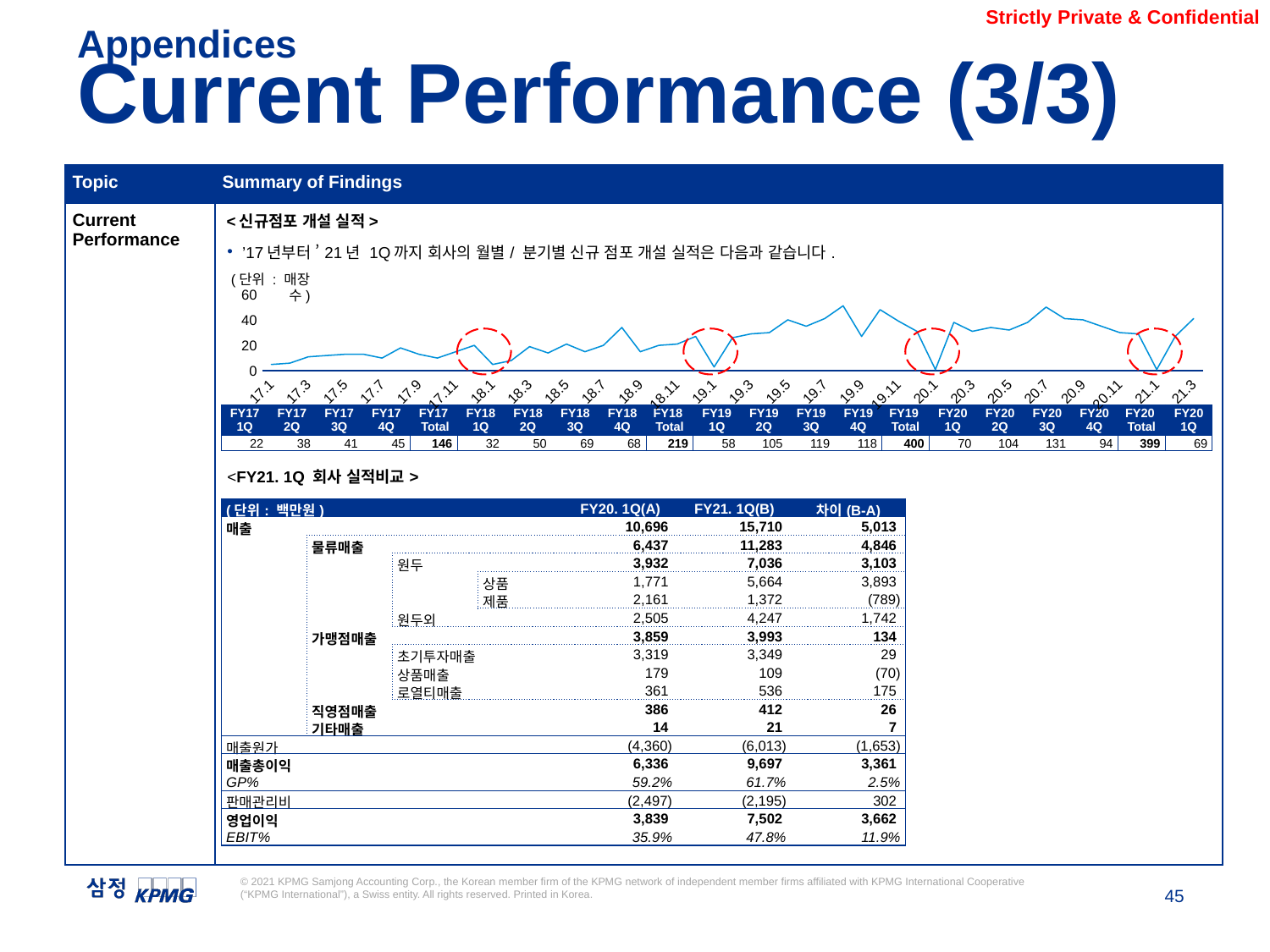

Appendices
Current Performance (3/3)
| Topic | Summary of Findings |
| --- | --- |
| Current Performance | ’17년부터 ’21년 1Q까지 회사의 월별/ 분기별 신규 점포 개설 실적은 다음과 같습니다. <FY21. 1Q 회사 실적비교> |
<신규점포 개설 실적>
(단위 : 매장수)

### Chart

| Category |  |
|---|---|
| 17.1 | 5.0 |
| 17.2 | 6.0 |
| 17.3 | 11.0 |
| 17.4 | 12.0 |
| 17.5 | 13.0 |
| 17.6 | 13.0 |
| 17.7 | 10.0 |
| 17.8 | 18.0 |
| 17.9 | 13.0 |
| 17.10 | 10.0 |
| 17.11 | 15.0 |
| 17.12 | 20.0 |
| 18.1 | 5.0 |
| 18.2 | 8.0 |
| 18.3 | 19.0 |
| 18.4 | 14.0 |
| 18.5 | 21.0 |
| 18.6 | 15.0 |
| 18.7 | 20.0 |
| 18.8 | 34.0 |
| 18.9 | 15.0 |
| 18.10 | 20.0 |
| 18.11 | 21.0 |
| 18.12 | 27.0 |
| 19.1 | 3.0 |
| 19.2 | 26.0 |
| 19.3 | 29.0 |
| 19.4 | 30.0 |
| 19.5 | 40.0 |
| 19.6 | 35.0 |
| 19.7 | 41.0 |
| 19.8 | 51.0 |
| 19.9 | 27.0 |
| 19.10 | 48.0 |
| 19.11 | 39.0 |
| 19.12 | 31.0 |
| 20.1 | 1.0 |
| 20.2 | 38.0 |
| 20.3 | 31.0 |
| 20.4 | 34.0 |
| 20.5 | 32.0 |
| 20.6 | 38.0 |
| 20.7 | 50.0 |
| 20.8 | 41.0 |
| 20.9 | 40.0 |
| 20.10 | 35.0 |
| 20.11 | 30.0 |
| 20.12 | 29.0 |
| 21.1 | 1.0 |
| 21.2 | 27.0 |
| 21.3 | 41.0 |

| FY17 1Q | FY17 2Q | FY17 3Q | FY17 4Q | FY17 Total | FY18 1Q | FY18 2Q | FY18 3Q | FY18 4Q | FY18 Total | FY19 1Q | FY19 2Q | FY19 3Q | FY19 4Q | FY19 Total | FY20 1Q | FY20 2Q | FY20 3Q | FY20 4Q | FY20 Total | FY20 1Q |
| --- | --- | --- | --- | --- | --- | --- | --- | --- | --- | --- | --- | --- | --- | --- | --- | --- | --- | --- | --- | --- |
| 22 | 38 | 41 | 45 | 146 | 32 | 50 | 69 | 68 | 219 | 58 | 105 | 119 | 118 | 400 | 70 | 104 | 131 | 94 | 399 | 69 |
| (단위: 백만원) |  |  |  | FY20. 1Q(A) | FY21. 1Q(B) | 차이(B-A) |
| --- | --- | --- | --- | --- | --- | --- |
| 매출 |  |  |  | 10,696 | 15,710 | 5,013 |
|  | 물류매출 |  |  | 6,437 | 11,283 | 4,846 |
|  |  | 원두 |  | 3,932 | 7,036 | 3,103 |
|  |  |  | 상품 | 1,771 | 5,664 | 3,893 |
|  |  |  | 제품 | 2,161 | 1,372 | (789) |
|  |  | 원두외 |  | 2,505 | 4,247 | 1,742 |
|  | 가맹점매출 |  |  | 3,859 | 3,993 | 134 |
|  |  | 초기투자매출 |  | 3,319 | 3,349 | 29 |
|  |  | 상품매출 |  | 179 | 109 | (70) |
|  |  | 로열티매출 |  | 361 | 536 | 175 |
|  | 직영점매출 |  |  | 386 | 412 | 26 |
|  | 기타매출 |  |  | 14 | 21 | 7 |
| 매출원가 |  |  |  | (4,360) | (6,013) | (1,653) |
| 매출총이익 |  |  |  | 6,336 | 9,697 | 3,361 |
| GP% |  |  |  | 59.2% | 61.7% | 2.5% |
| 판매관리비 |  |  |  | (2,497) | (2,195) | 302 |
| 영업이익 |  |  |  | 3,839 | 7,502 | 3,662 |
| EBIT% |  |  |  | 35.9% | 47.8% | 11.9% |